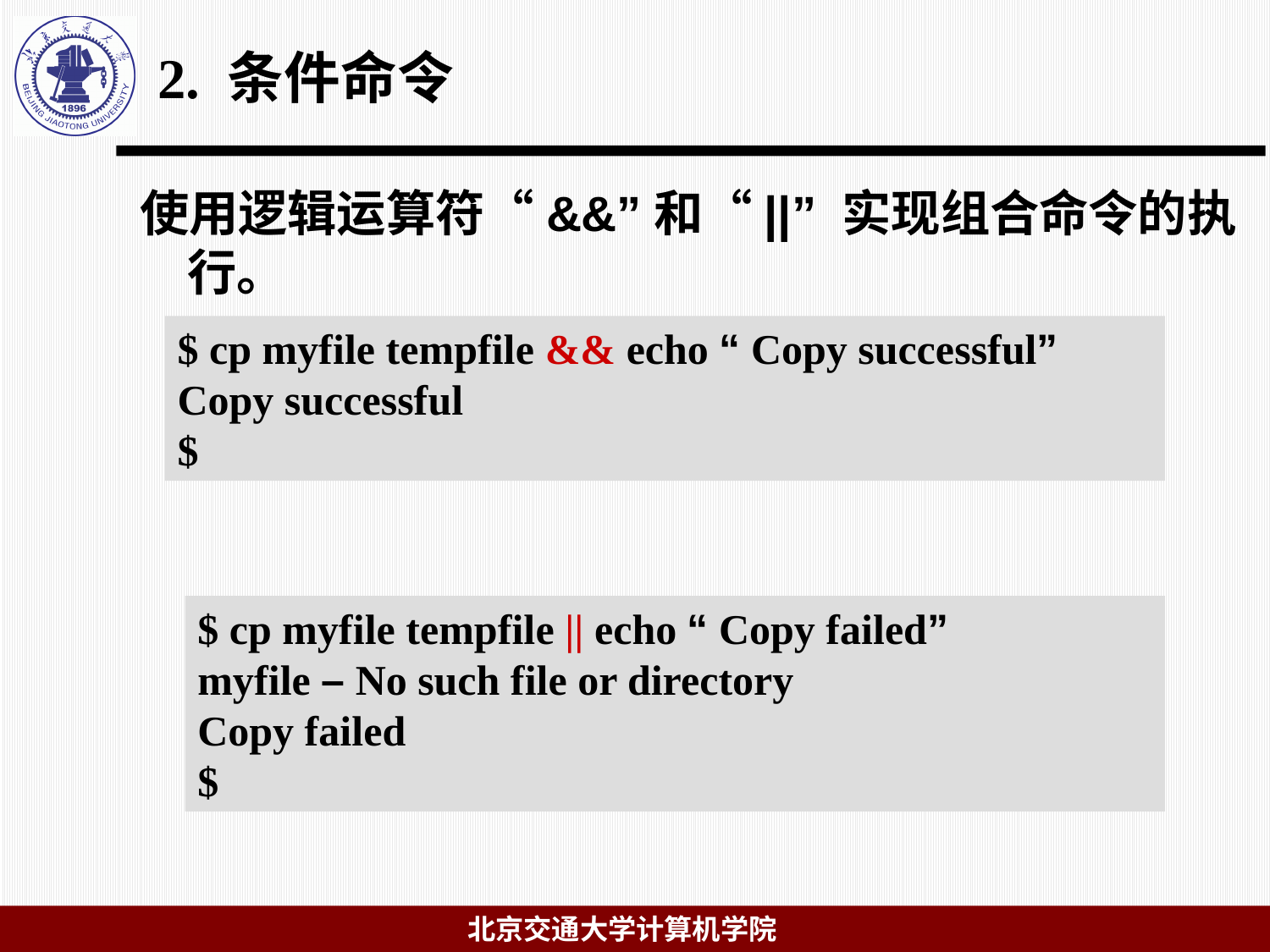

# 2. 条件命令
使用逻辑运算符“&&”和“||” 实现组合命令的执行。
$ cp myfile tempfile && echo “ Copy successful”
Copy successful
$
$ cp myfile tempfile || echo “ Copy failed”
myfile – No such file or directory
Copy failed
$